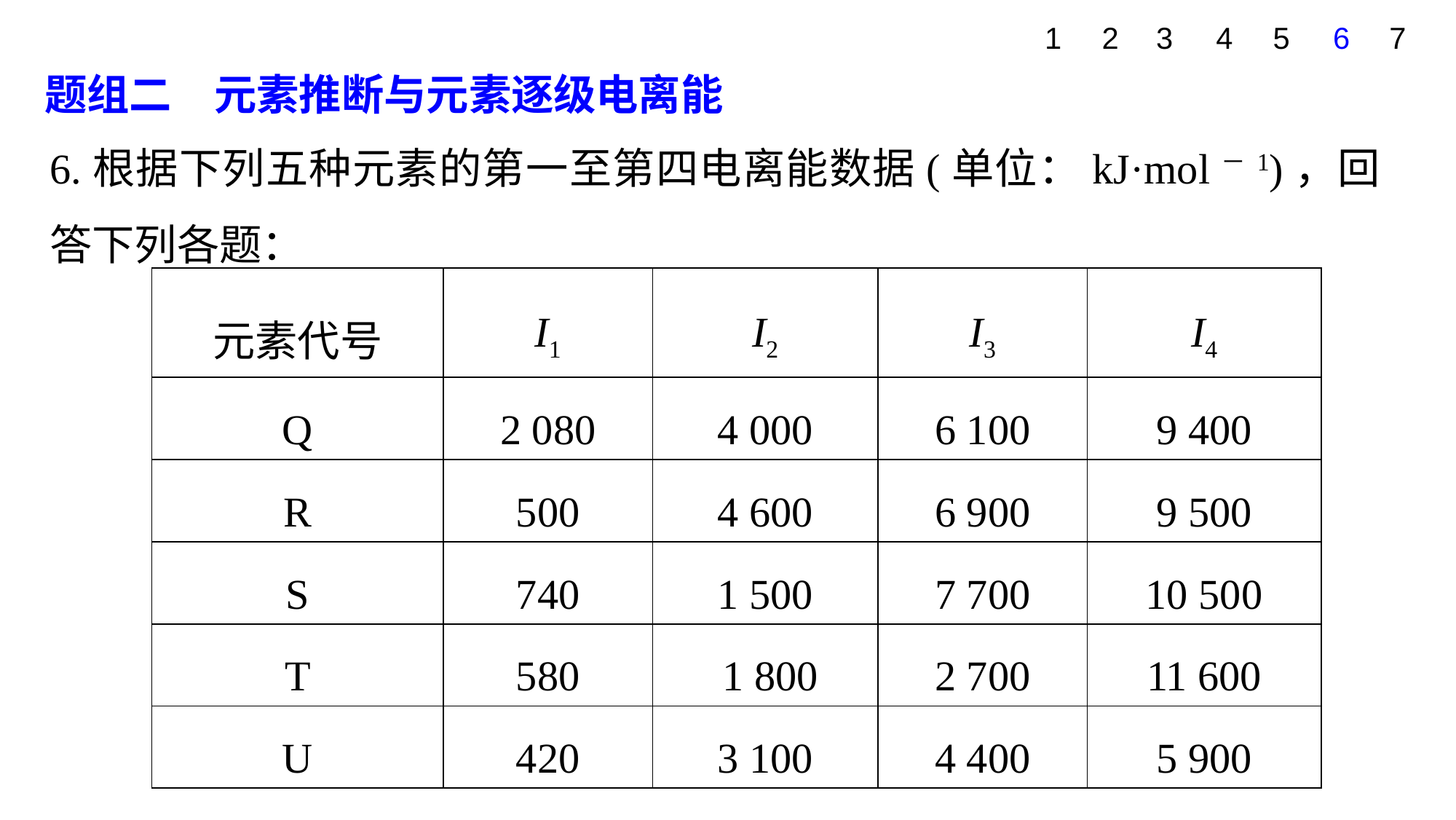

1
2
3
4
5
6
7
题组二　元素推断与元素逐级电离能
6.根据下列五种元素的第一至第四电离能数据(单位：kJ·mol－1)，回答下列各题：
| 元素代号 | I1 | I2 | I3 | I4 |
| --- | --- | --- | --- | --- |
| Q | 2 080 | 4 000 | 6 100 | 9 400 |
| R | 500 | 4 600 | 6 900 | 9 500 |
| S | 740 | 1 500 | 7 700 | 10 500 |
| T | 580 | 1 800 | 2 700 | 11 600 |
| U | 420 | 3 100 | 4 400 | 5 900 |